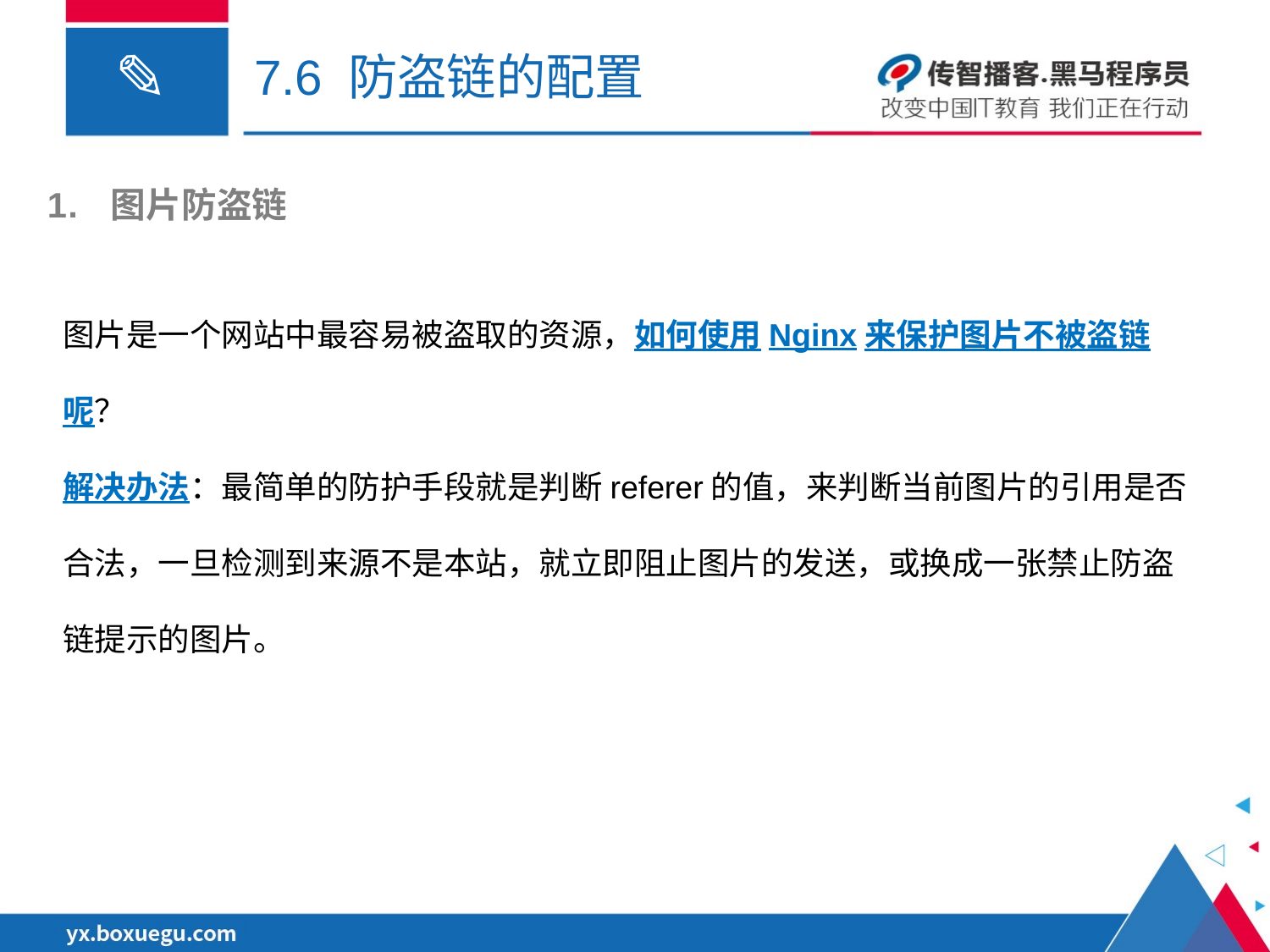

# 7.6 防盗链的配置
图片防盗链
图片是一个网站中最容易被盗取的资源，如何使用Nginx来保护图片不被盗链呢？
解决办法：最简单的防护手段就是判断referer的值，来判断当前图片的引用是否合法，一旦检测到来源不是本站，就立即阻止图片的发送，或换成一张禁止防盗链提示的图片。